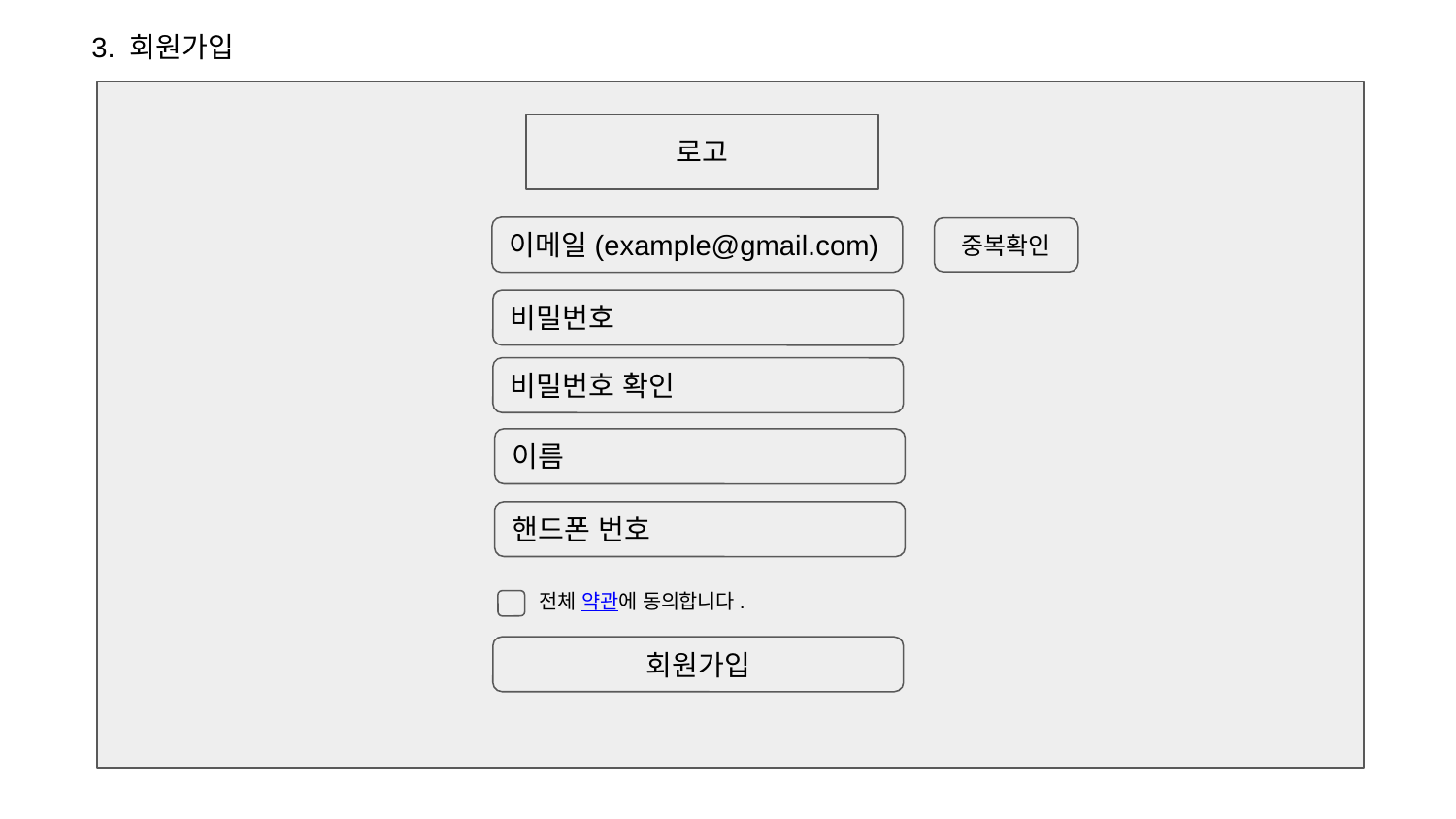

3. 회원가입

로고
이메일(example@gmail.com)
중복확인
비밀번호
비밀번호 확인
이름
핸드폰 번호
전체 약관에 동의합니다.

회원가입